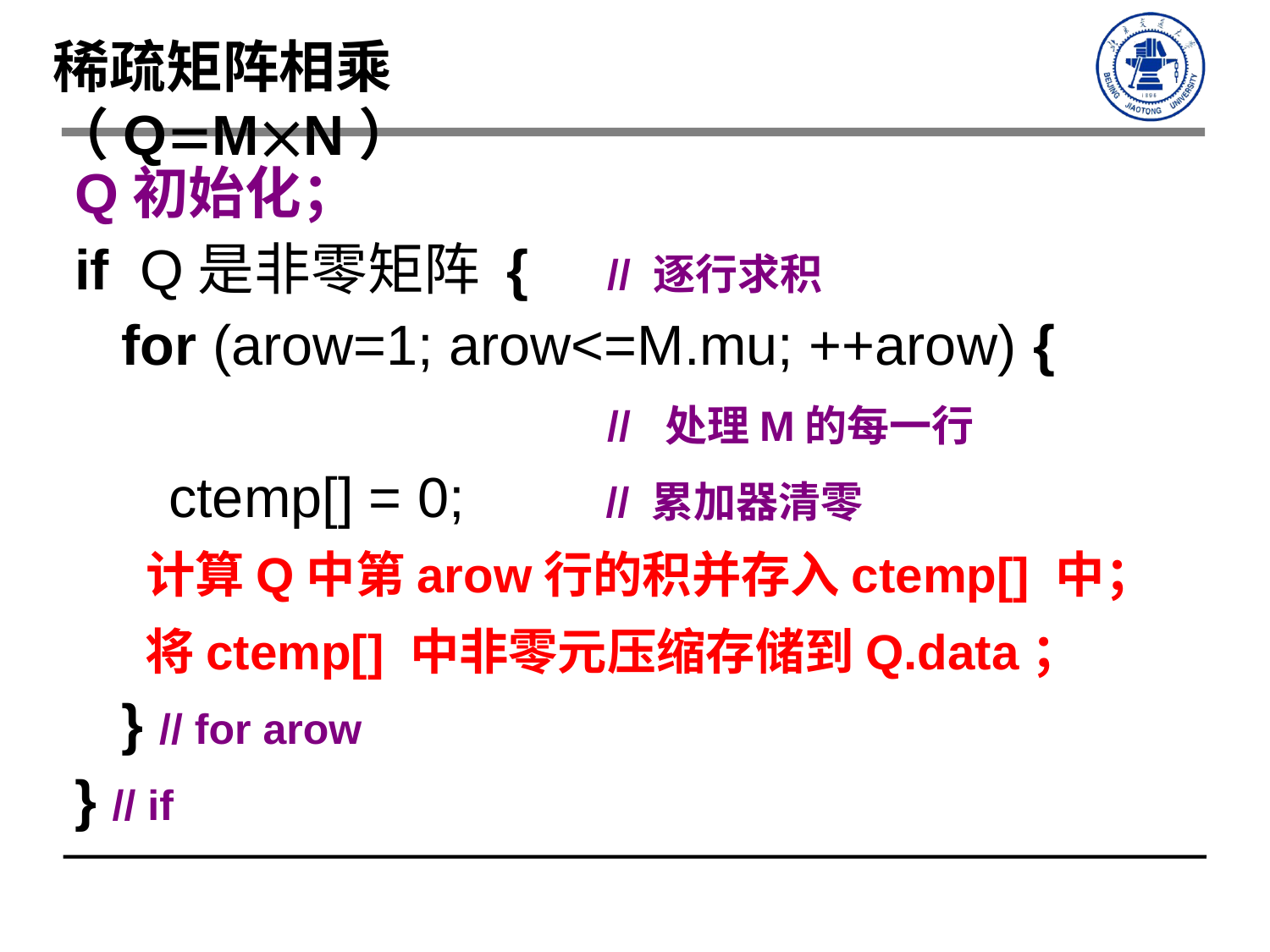

稀疏矩阵相乘（Q=M×N）
  Q初始化；
  if  Q是非零矩阵 {     // 逐行求积
     for (arow=1; arow<=M.mu; ++arow) {
                                    //  处理M的每一行
        ctemp[] = 0;         // 累加器清零
       计算Q中第arow行的积并存入ctemp[] 中；
        将ctemp[] 中非零元压缩存储到Q.data；
     } // for arow
  } // if